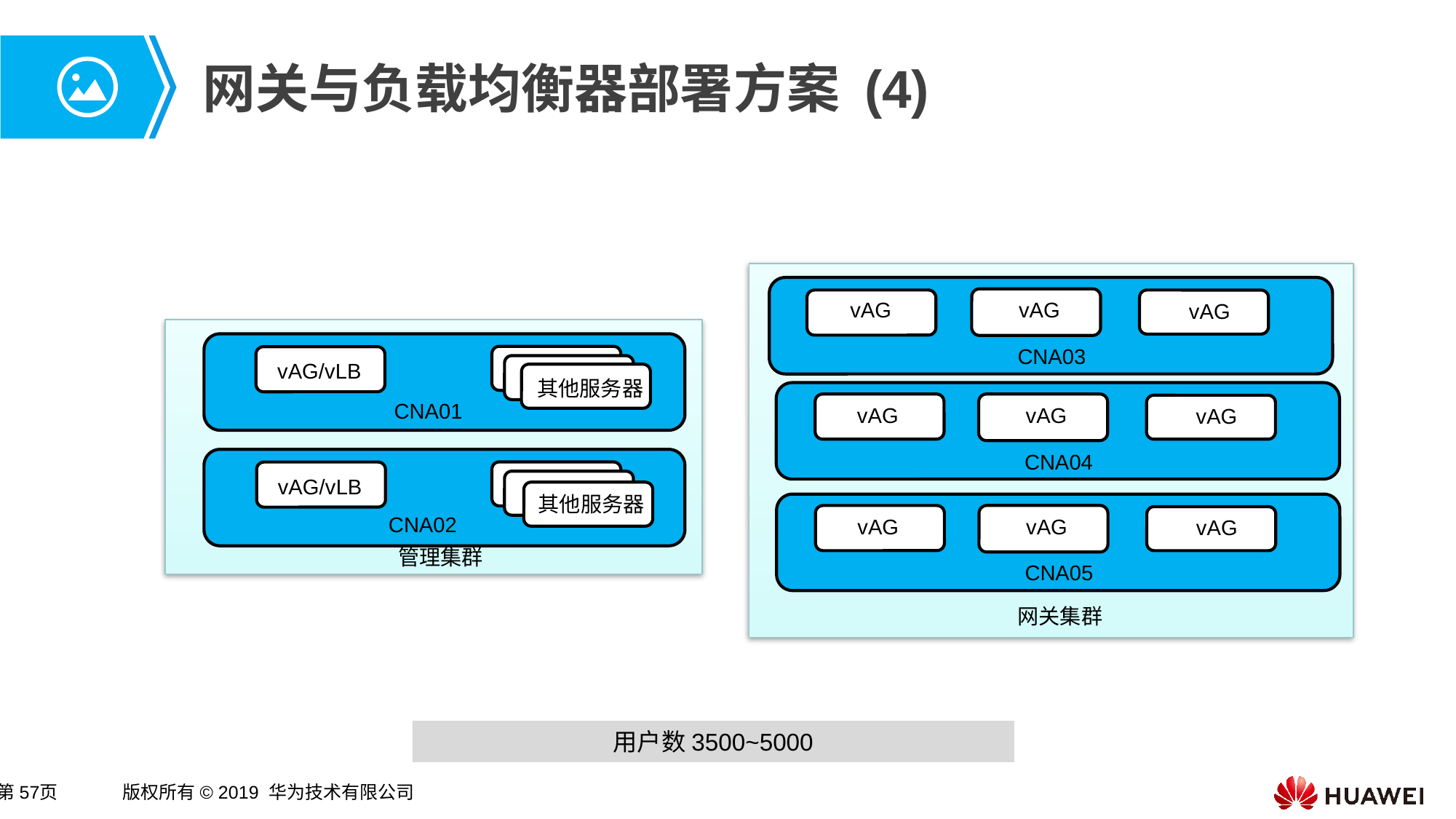

# 网关与负载均衡器部署方案 (4)

vAG
vAG
vAG

CNA03

vAG/vLB

其他服务器

CNA01

vAG
vAG
vAG
CNA04

vAG/vLB

其他服务器

CNA02

vAG
vAG
vAG
管理集群
CNA05
网关集群
用户数3500~5000